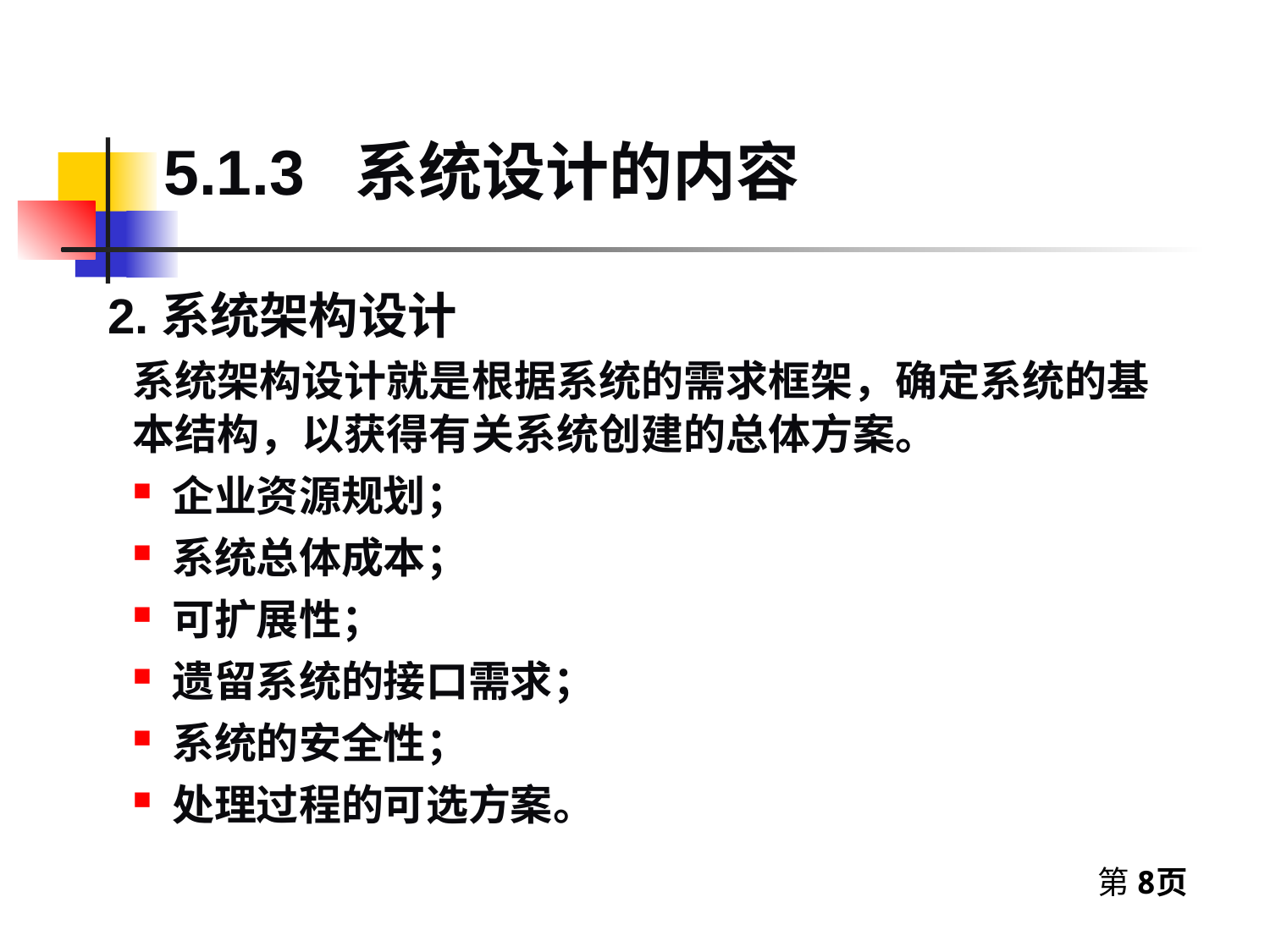

5.1.3  系统设计的内容
2.系统架构设计
系统架构设计就是根据系统的需求框架，确定系统的基本结构，以获得有关系统创建的总体方案。
 企业资源规划；
 系统总体成本；
 可扩展性；
 遗留系统的接口需求；
 系统的安全性；
 处理过程的可选方案。